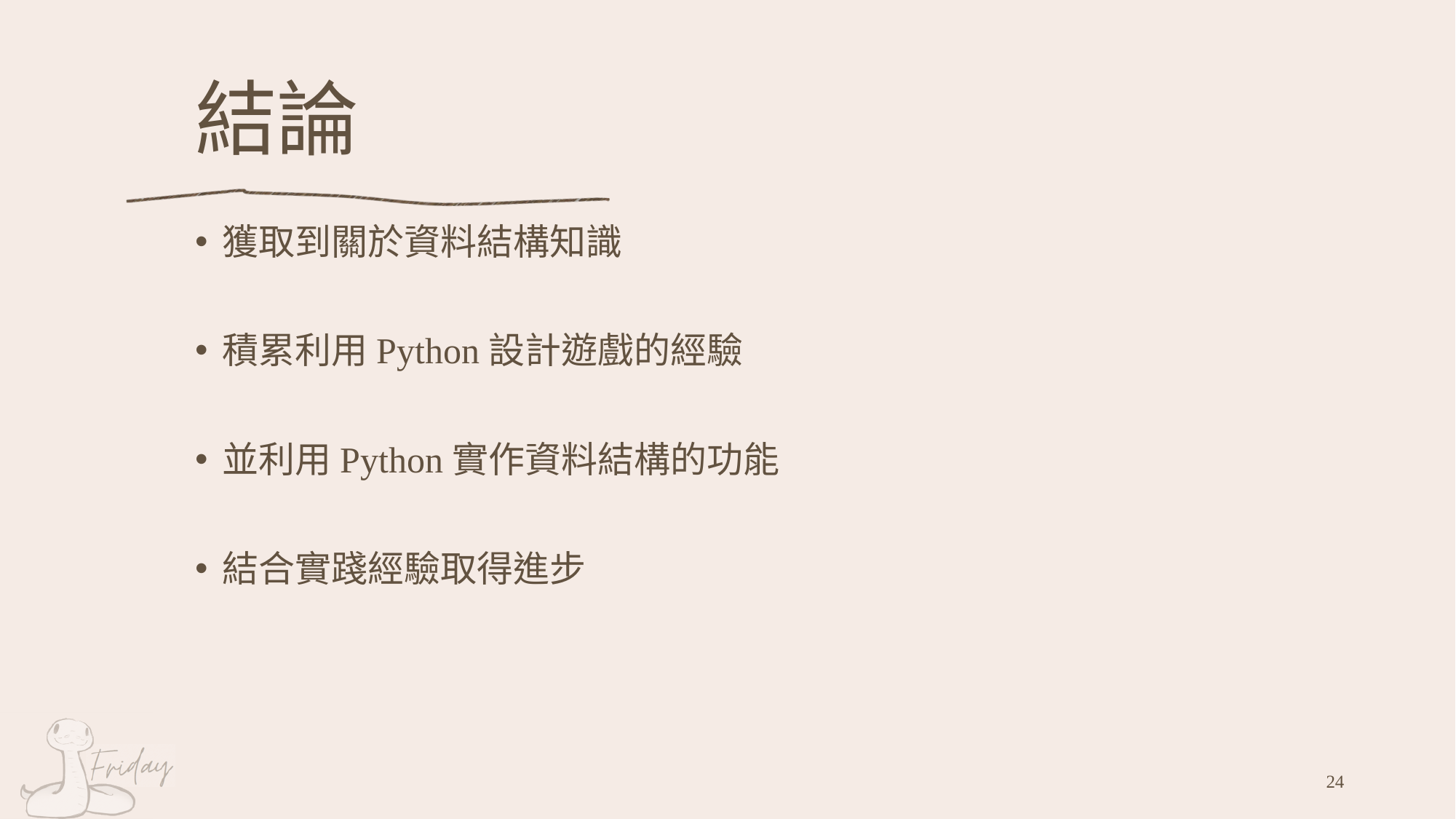

# 結論
獲取到關於資料結構知識

積累利用Python設計遊戲的經驗

並利用Python實作資料結構的功能

結合實踐經驗取得進步
24